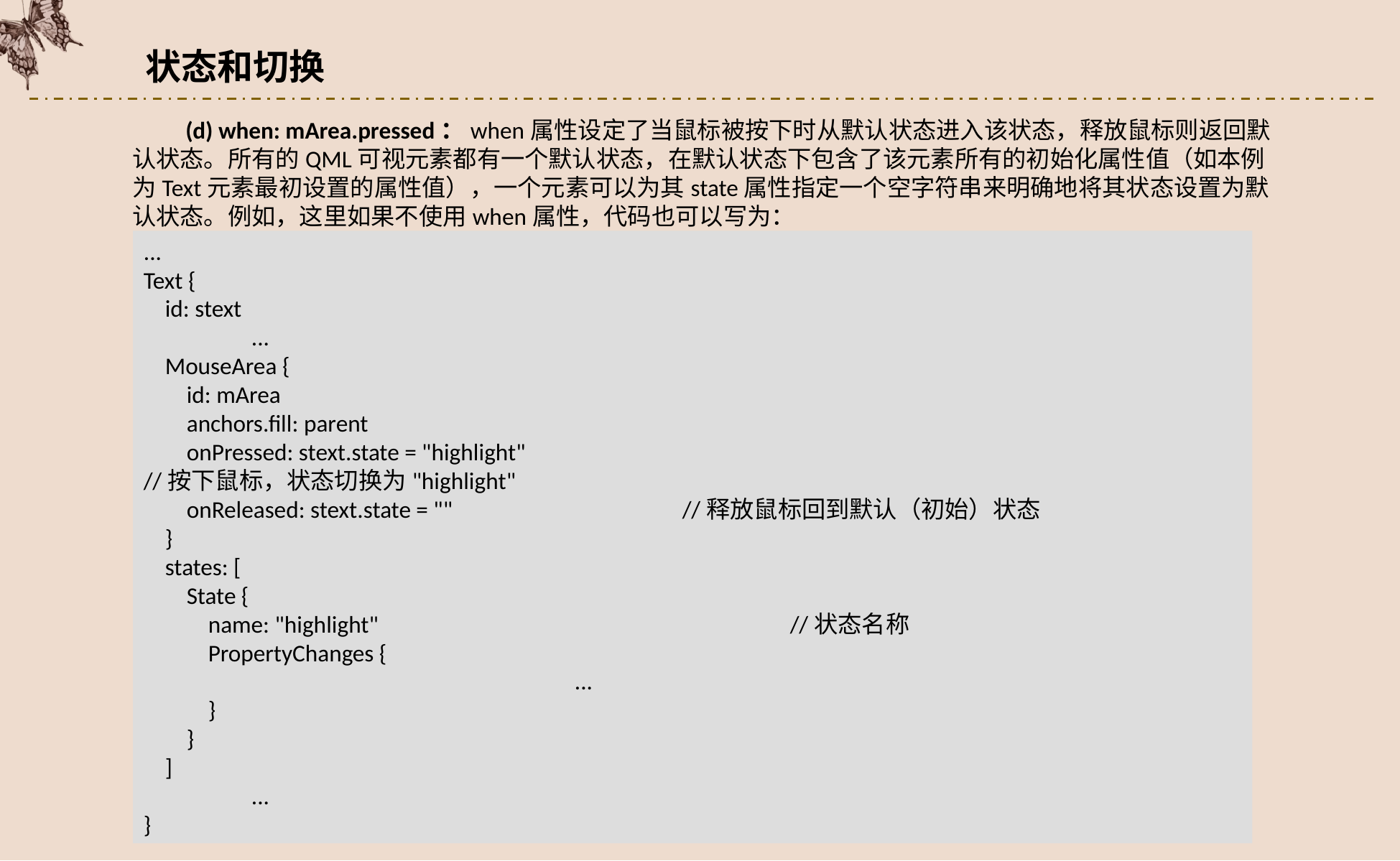

状态和切换
(d) when: mArea.pressed：when属性设定了当鼠标被按下时从默认状态进入该状态，释放鼠标则返回默认状态。所有的QML可视元素都有一个默认状态，在默认状态下包含了该元素所有的初始化属性值（如本例为Text元素最初设置的属性值），一个元素可以为其state属性指定一个空字符串来明确地将其状态设置为默认状态。例如，这里如果不使用when属性，代码也可以写为：
...
Text {
    id: stext
	...
    MouseArea {
        id: mArea
        anchors.fill: parent
        onPressed: stext.state = "highlight"
//按下鼠标，状态切换为"highlight"
        onReleased: stext.state = ""			//释放鼠标回到默认（初始）状态
    }
    states: [
        State {
            name: "highlight"				//状态名称
            PropertyChanges {
				...
            }
        }
    ]
	...
}